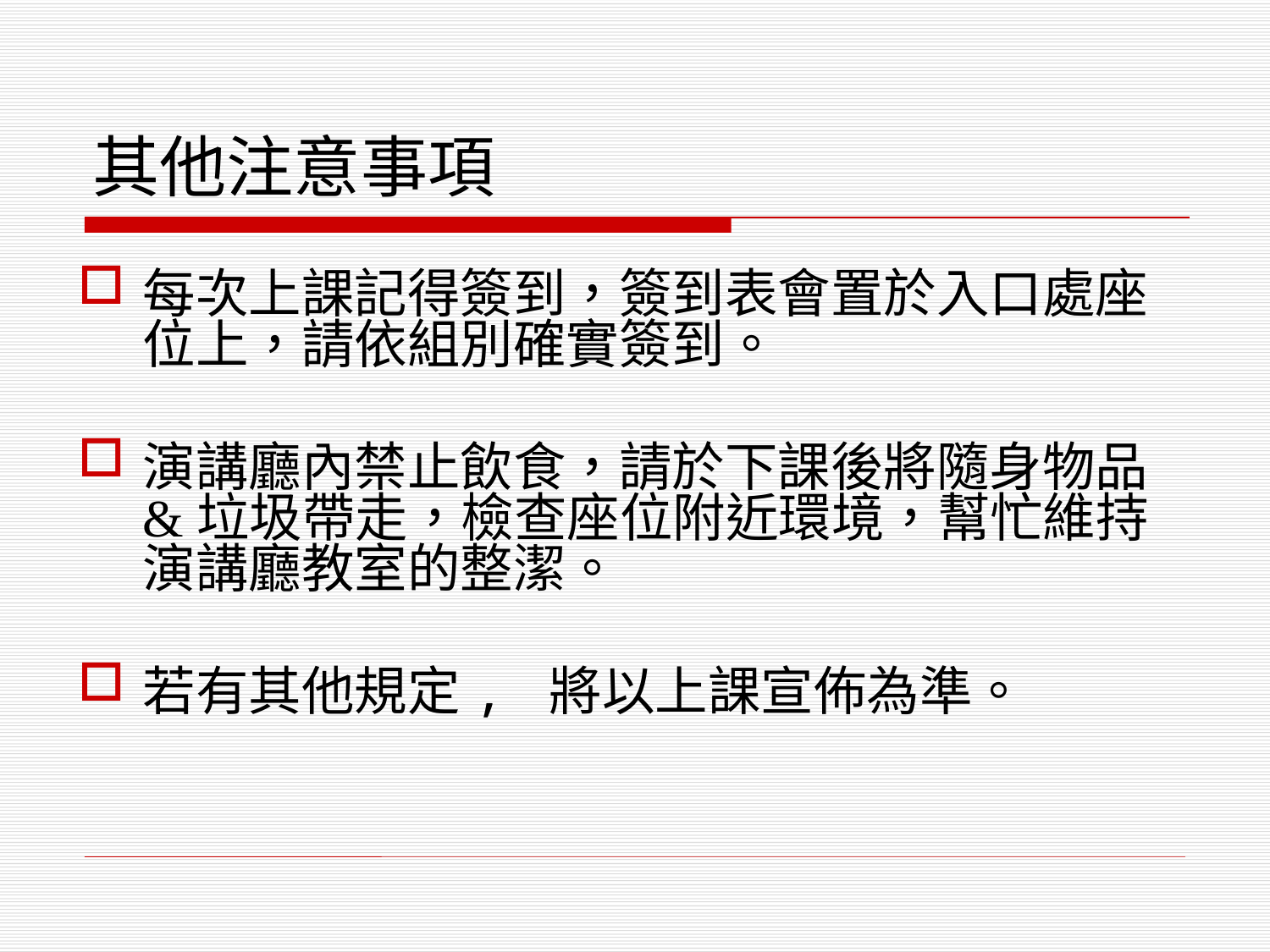

# 其他注意事項
每次上課記得簽到，簽到表會置於入口處座位上，請依組別確實簽到。

演講廳內禁止飲食，請於下課後將隨身物品&垃圾帶走，檢查座位附近環境，幫忙維持演講廳教室的整潔。

若有其他規定, 將以上課宣佈為準。